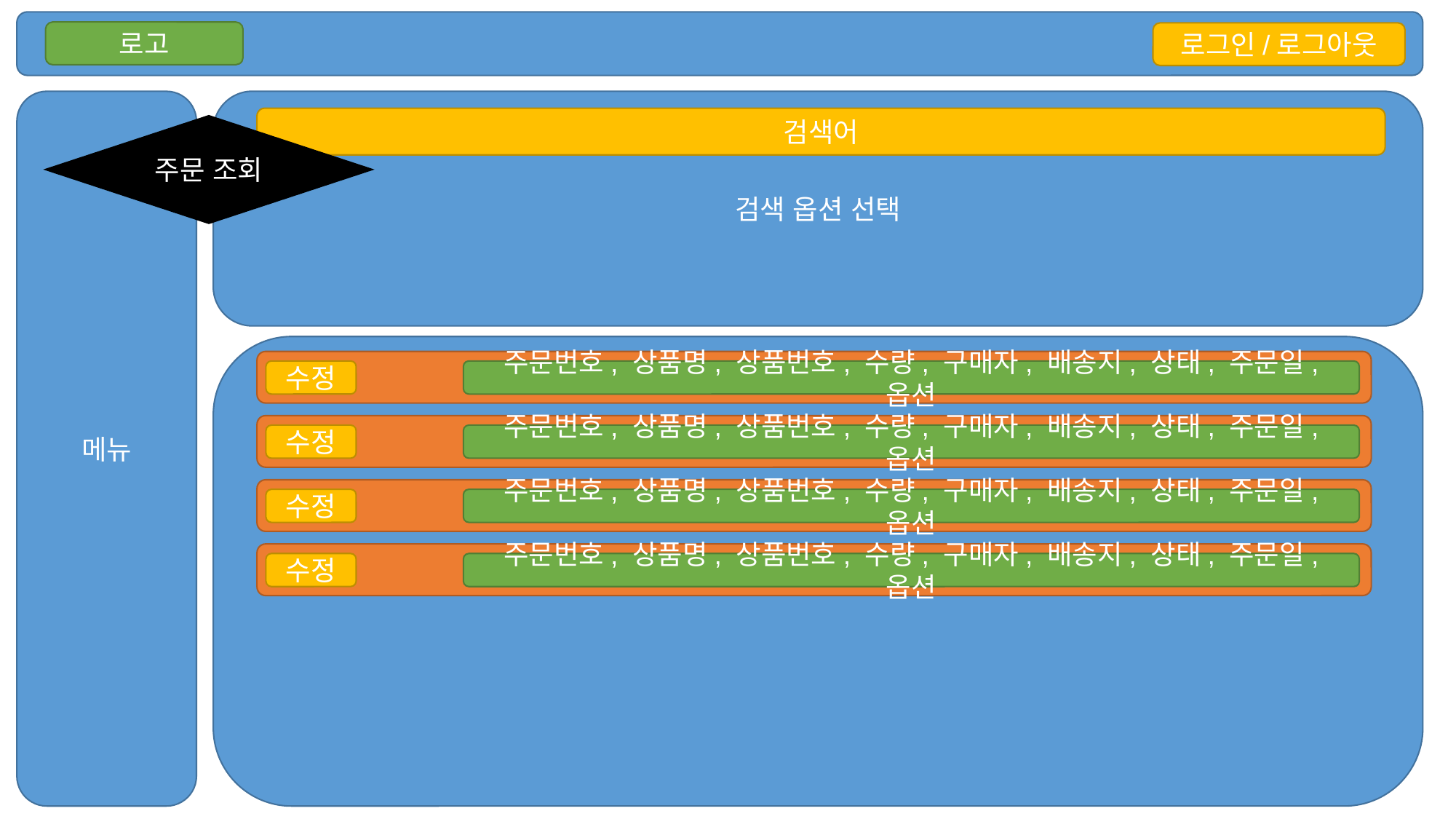

로고
로그인/로그아웃
메뉴
검색 옵션 선택
검색어
주문 조회
상품 테이블

수정
주문번호, 상품명, 상품번호, 수량, 구매자, 배송지, 상태, 주문일, 옵션

수정
주문번호, 상품명, 상품번호, 수량, 구매자, 배송지, 상태, 주문일, 옵션

수정
주문번호, 상품명, 상품번호, 수량, 구매자, 배송지, 상태, 주문일, 옵션

수정
주문번호, 상품명, 상품번호, 수량, 구매자, 배송지, 상태, 주문일, 옵션